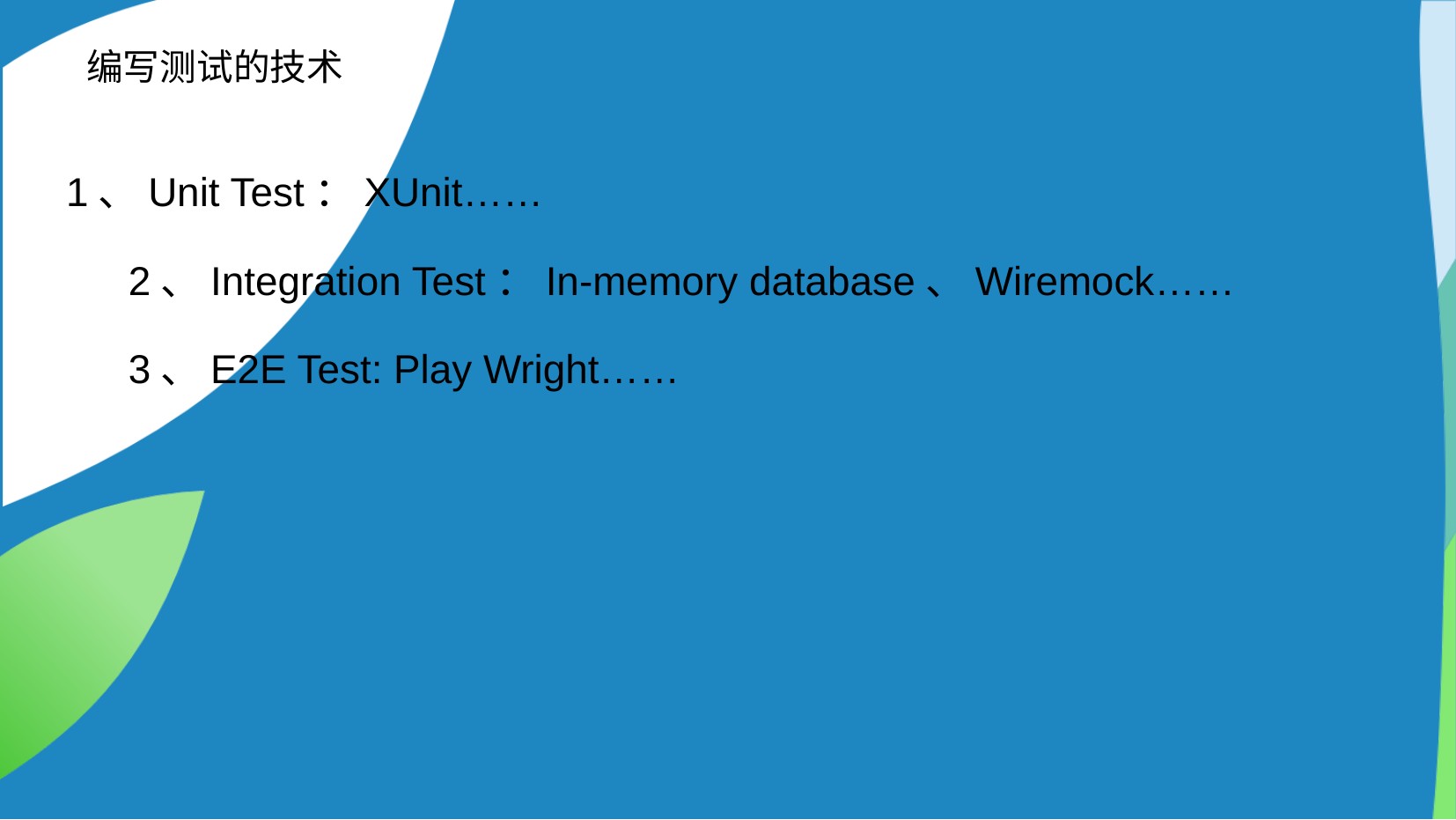

# 编写测试的技术
1、Unit Test：XUnit……
2、Integration Test：In-memory database、Wiremock……
3、E2E Test: Play Wright……